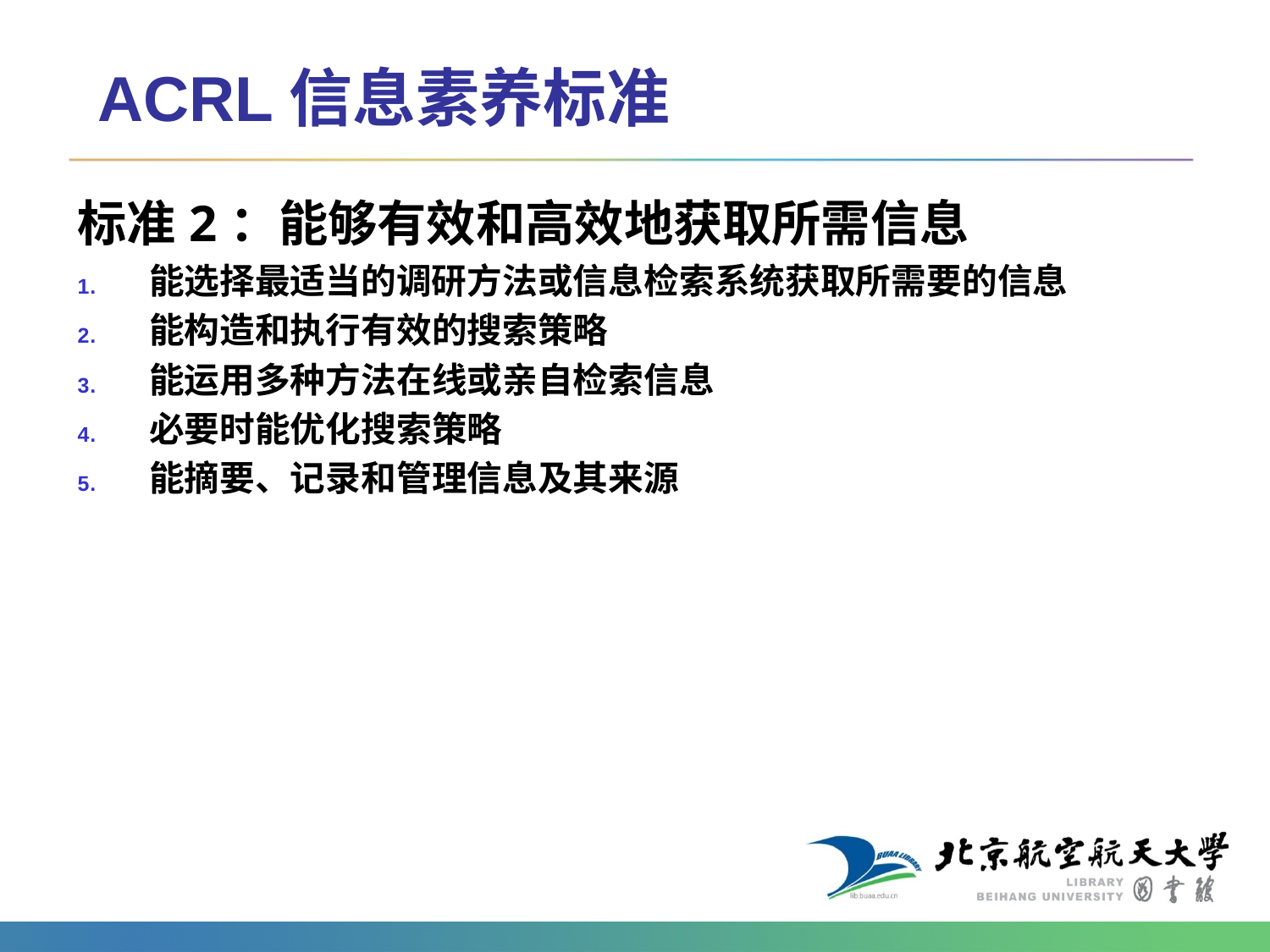

ACRL信息素养标准
标准2：能够有效和高效地获取所需信息
能选择最适当的调研方法或信息检索系统获取所需要的信息
能构造和执行有效的搜索策略
能运用多种方法在线或亲自检索信息
必要时能优化搜索策略
能摘要、记录和管理信息及其来源